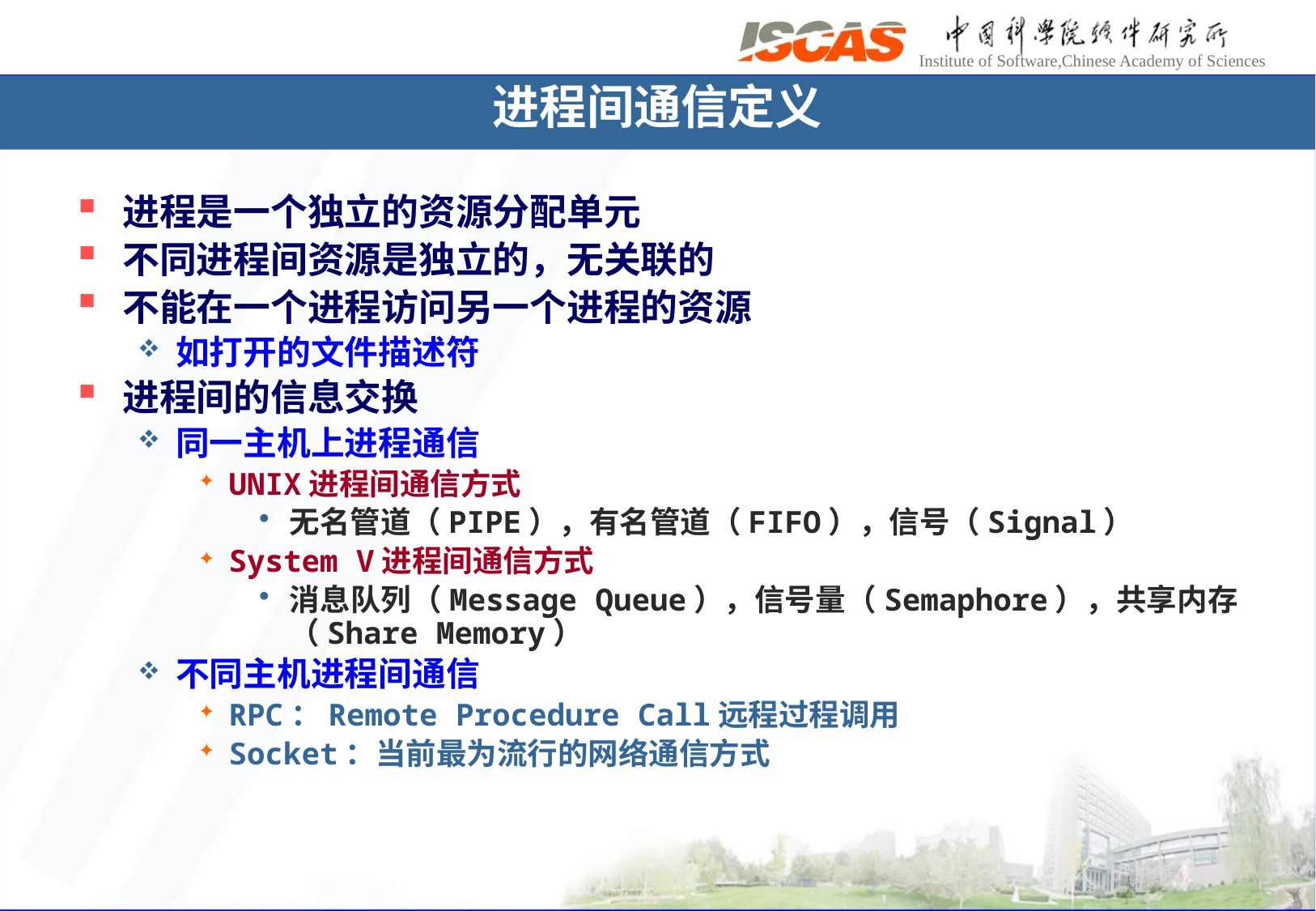

进程间通信定义
进程是一个独立的资源分配单元
不同进程间资源是独立的，无关联的
不能在一个进程访问另一个进程的资源
如打开的文件描述符
进程间的信息交换
同一主机上进程通信
UNIX进程间通信方式
无名管道（PIPE），有名管道（FIFO），信号（Signal）
System V进程间通信方式
消息队列（Message Queue），信号量（Semaphore），共享内存（Share Memory）
不同主机进程间通信
RPC：Remote Procedure Call远程过程调用
Socket：当前最为流行的网络通信方式